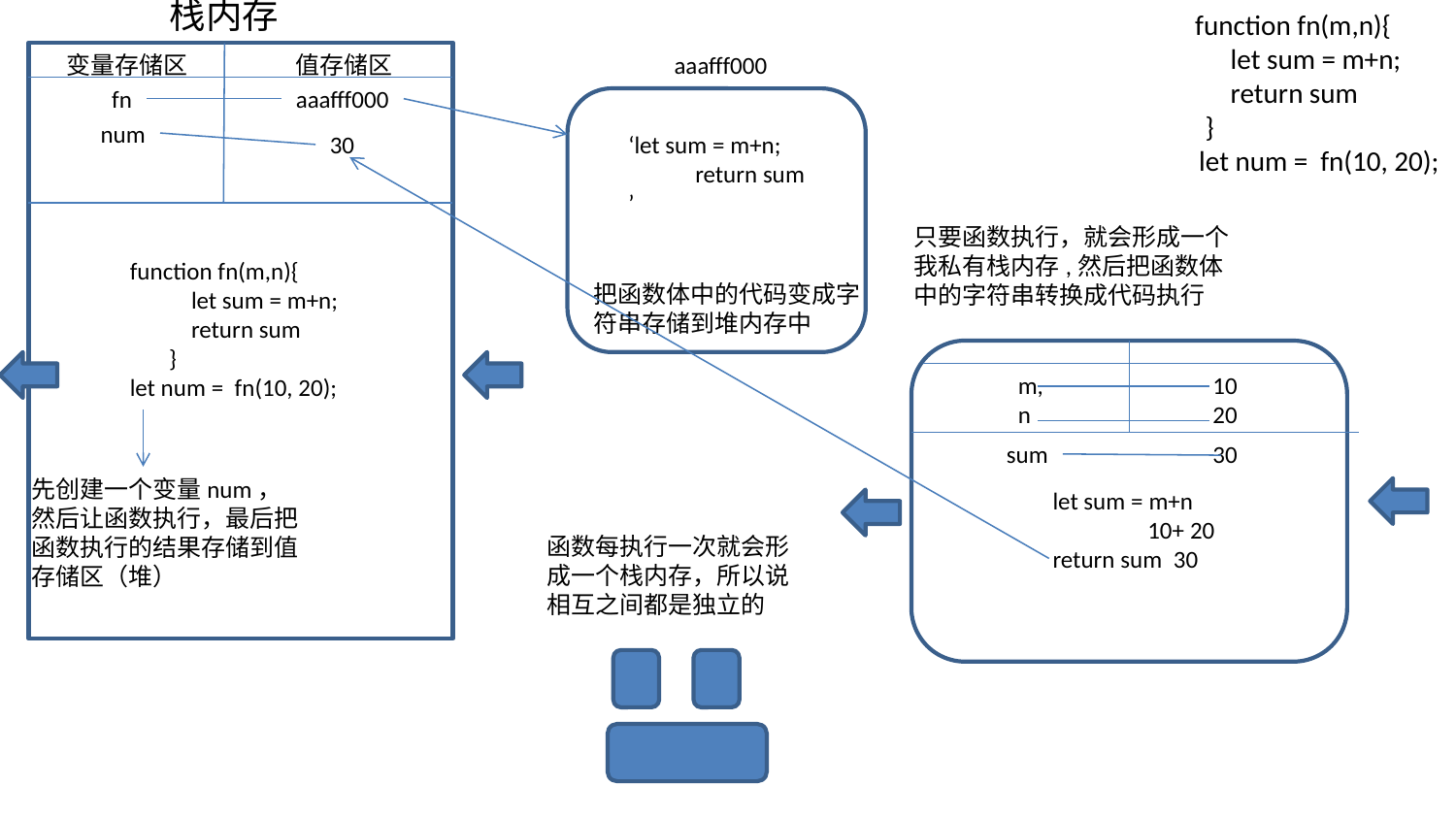

function fn(m,n){
            let sum = m+n;
            return sum
        }
       let num =  fn(10, 20);

栈内存

变量存储区
值存储区
aaafff000
fn
aaafff000

num
30
‘let sum = m+n;
            return sum
’
只要函数执行，就会形成一个我私有栈内存,然后把函数体中的字符串转换成代码执行
 function fn(m,n){
            let sum = m+n;
            return sum
        }
 let num =  fn(10, 20);

把函数体中的代码变成字符串存储到堆内存中

m,
n
10
20
sum
30
先创建一个变量num，然后让函数执行，最后把函数执行的结果存储到值存储区（堆）
let sum = m+n
                 10+ 20
return sum  30

函数每执行一次就会形成一个栈内存，所以说相互之间都是独立的